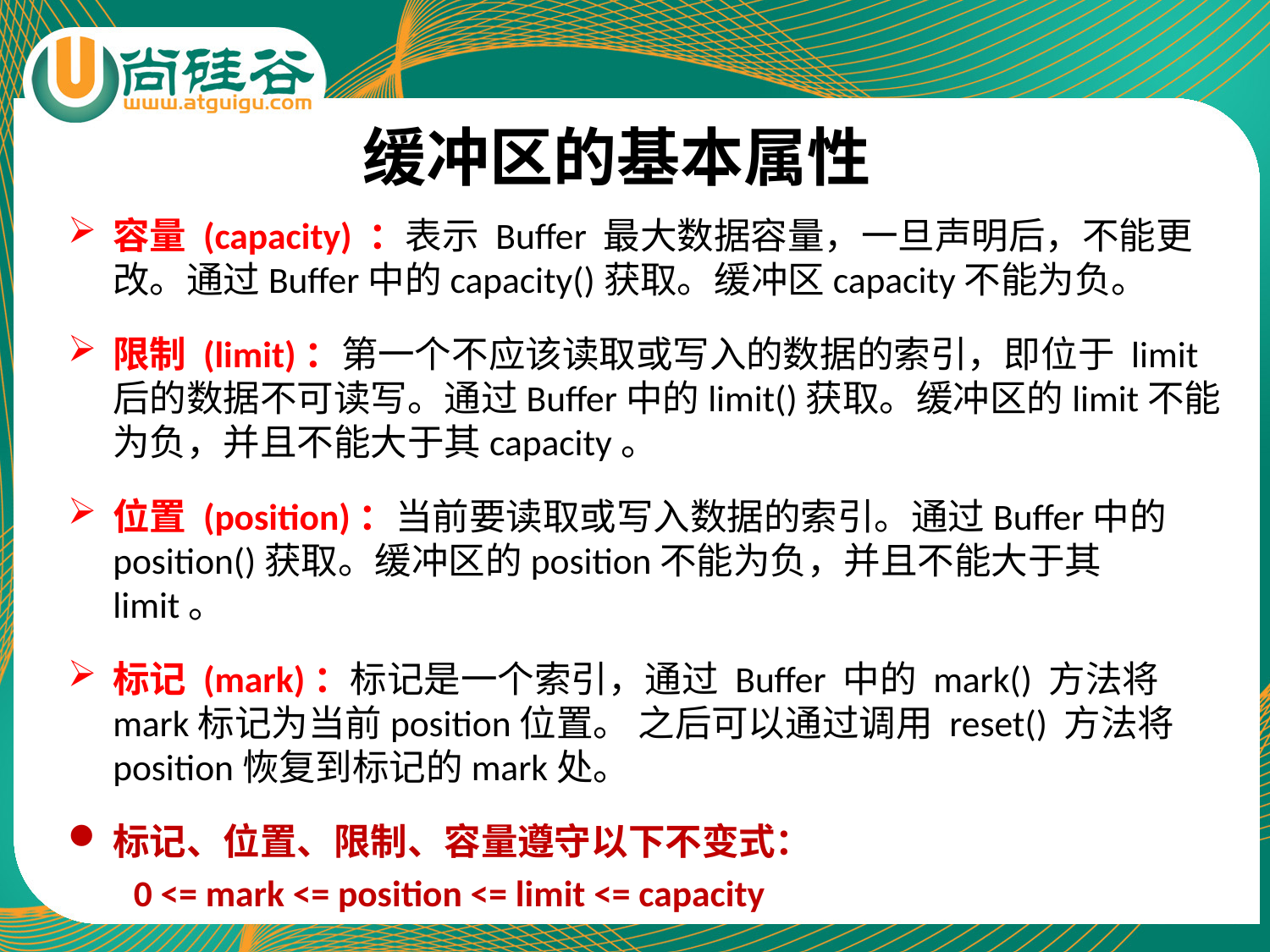

# 缓冲区的基本属性
容量 (capacity) ：表示 Buffer 最大数据容量，一旦声明后，不能更改。通过Buffer中的capacity()获取。缓冲区capacity不能为负。
限制 (limit)：第一个不应该读取或写入的数据的索引，即位于 limit 后的数据不可读写。通过Buffer中的limit()获取。缓冲区的limit不能为负，并且不能大于其capacity。
位置 (position)：当前要读取或写入数据的索引。通过Buffer中的position()获取。缓冲区的position不能为负，并且不能大于其limit。
标记 (mark)：标记是一个索引，通过 Buffer 中的 mark() 方法将mark标记为当前position位置。 之后可以通过调用 reset() 方法将 position恢复到标记的mark处。
标记、位置、限制、容量遵守以下不变式：
        0 <= mark <= position <= limit <= capacity